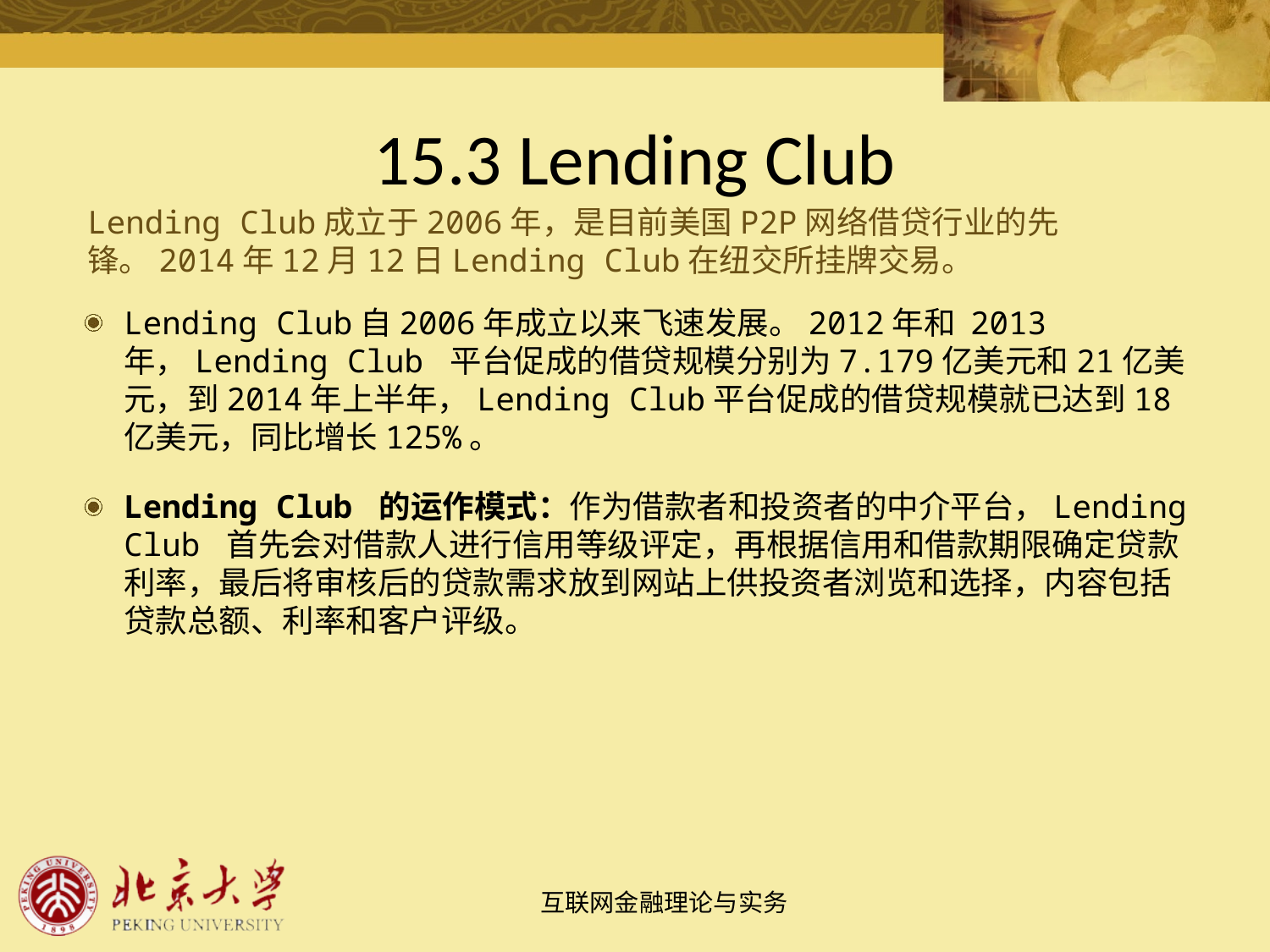

# 15.3 Lending Club
Lending Club成立于2006年，是目前美国P2P网络借贷行业的先锋。2014年12月12日Lending Club在纽交所挂牌交易。
Lending Club自2006年成立以来飞速发展。2012年和 2013年，Lending Club 平台促成的借贷规模分别为7.179亿美元和21亿美元，到2014年上半年，Lending Club平台促成的借贷规模就已达到18亿美元，同比增长125%。
Lending Club 的运作模式：作为借款者和投资者的中介平台，Lending Club 首先会对借款人进行信用等级评定，再根据信用和借款期限确定贷款利率，最后将审核后的贷款需求放到网站上供投资者浏览和选择，内容包括贷款总额、利率和客户评级。